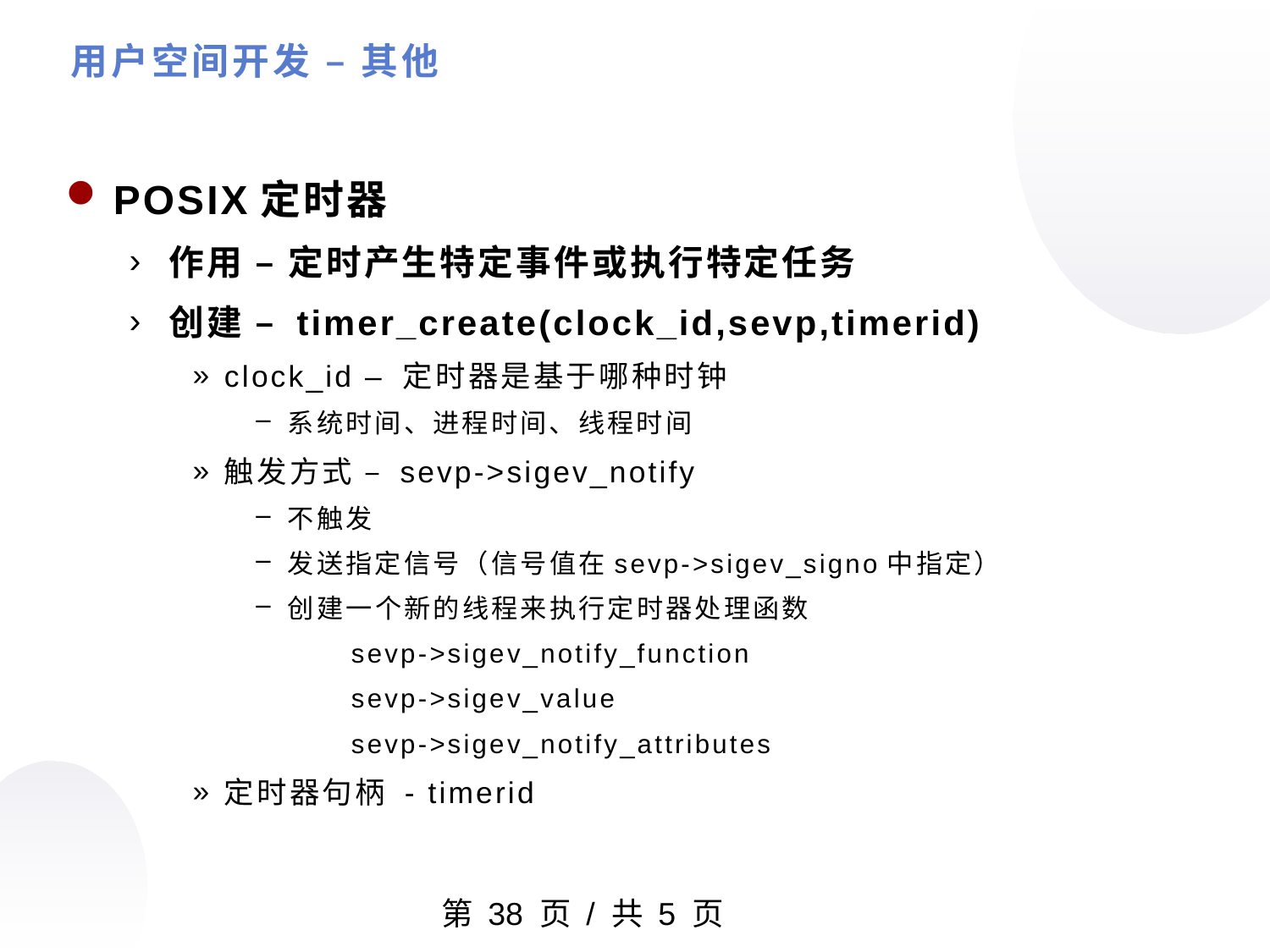

用户空间开发 – 其他

POSIX定时器
作用 – 定时产生特定事件或执行特定任务
创建 – timer_create(clock_id,sevp,timerid)
clock_id – 定时器是基于哪种时钟
系统时间、进程时间、线程时间
触发方式 – sevp->sigev_notify
不触发
发送指定信号（信号值在sevp->sigev_signo中指定）
创建一个新的线程来执行定时器处理函数
sevp->sigev_notify_function
sevp->sigev_value
sevp->sigev_notify_attributes
定时器句柄 - timerid

第 38 页 / 共 5 页